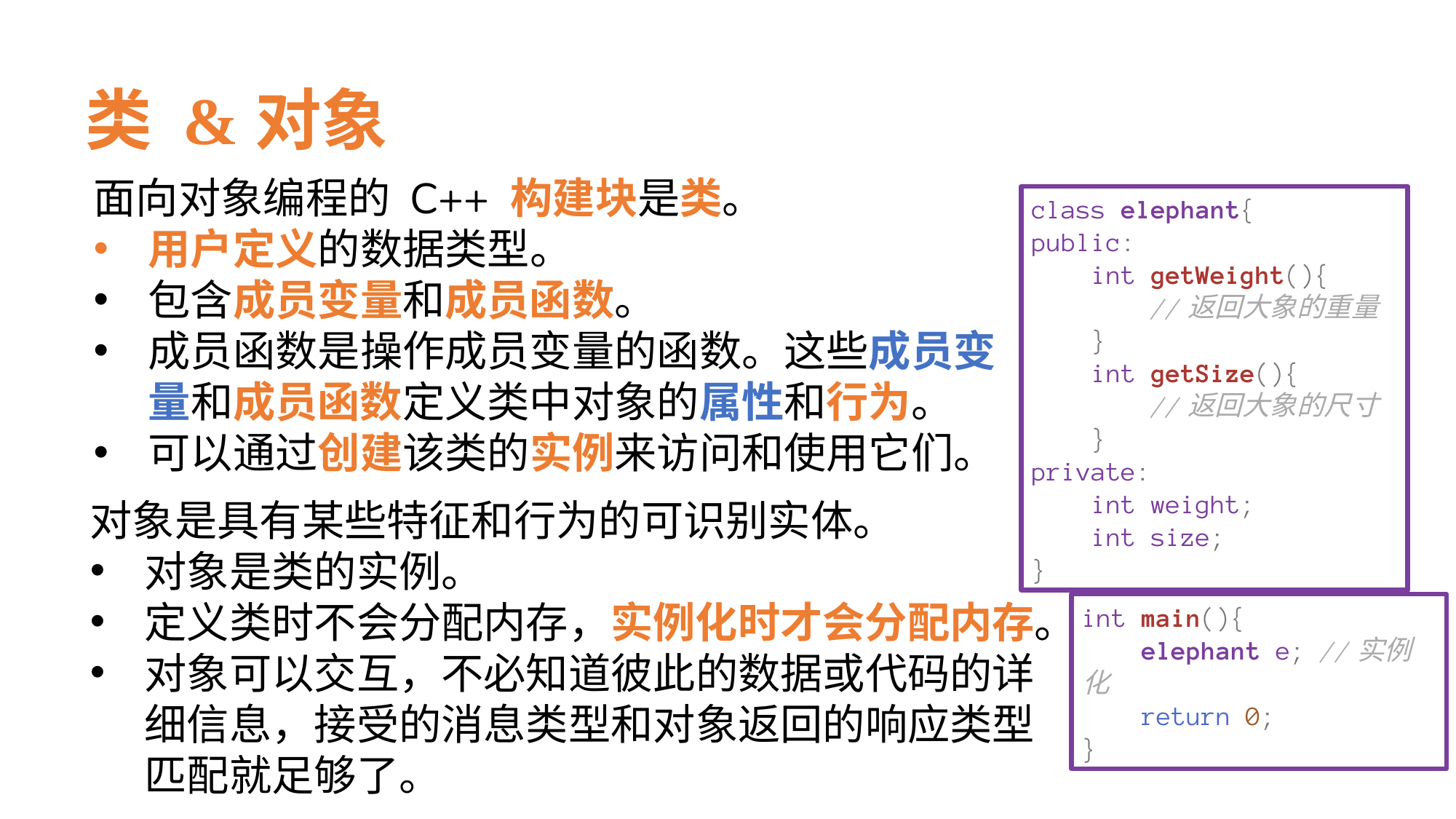

# 类 &对象
面向对象编程的 C++ 构建块是类。
用户定义的数据类型。
包含成员变量和成员函数。
成员函数是操作成员变量的函数。这些成员变量和成员函数定义类中对象的属性和行为。
可以通过创建该类的实例来访问和使用它们。
class elephant{
public:
    int getWeight(){
        //返回大象的重量
    }
    int getSize(){
        //返回大象的尺寸
    }
private:
    int weight;
    int size;
}
对象是具有某些特征和行为的可识别实体。
对象是类的实例。
定义类时不会分配内存，实例化时才会分配内存。
对象可以交互，不必知道彼此的数据或代码的详细信息，接受的消息类型和对象返回的响应类型匹配就足够了。
int main(){
    elephant e; //实例化
    return 0;
}